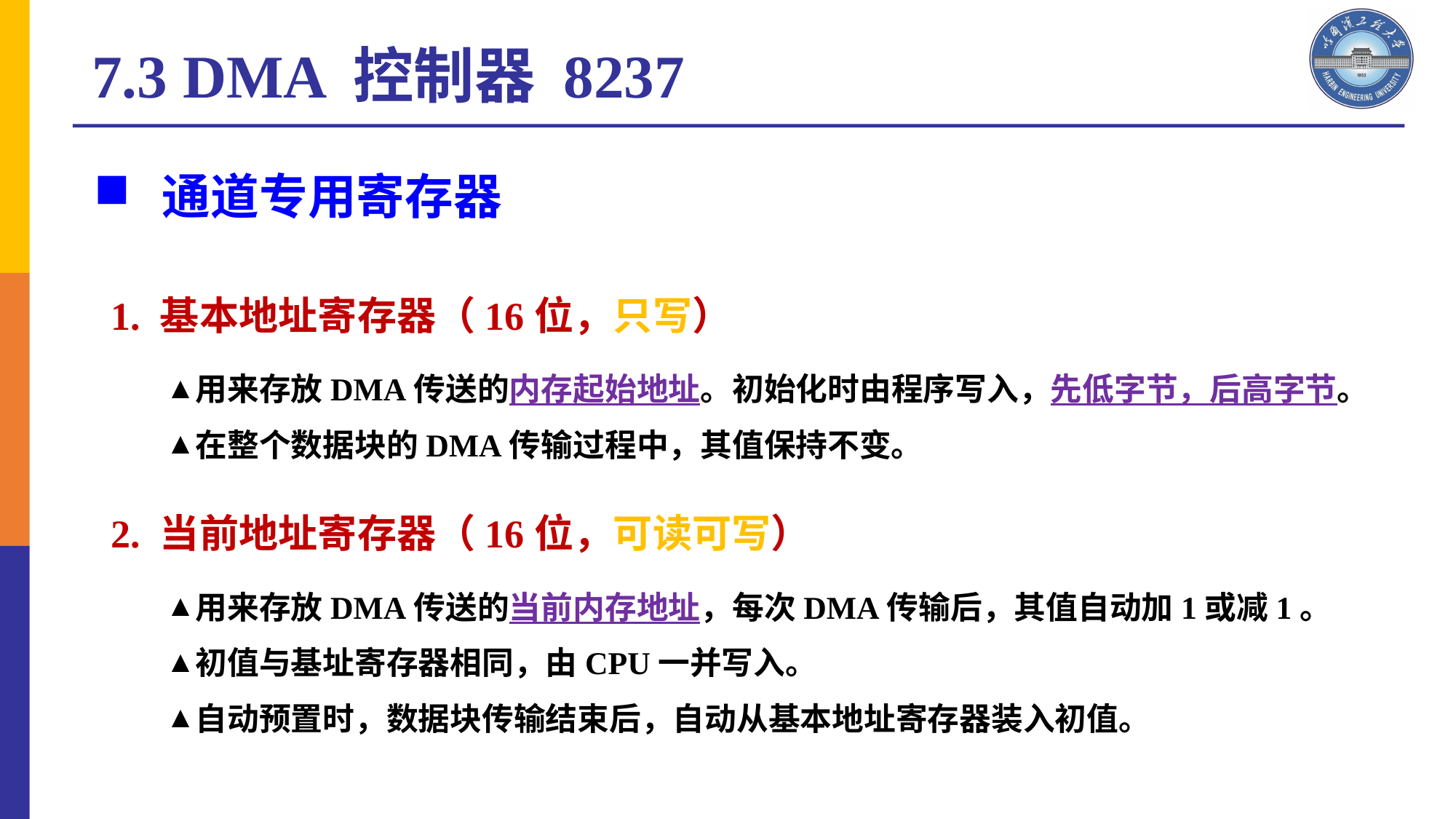

7.3 DMA 控制器 8237
通道专用寄存器
1. 基本地址寄存器（16位，只写）
用来存放DMA传送的内存起始地址。初始化时由程序写入，先低字节，后高字节。
在整个数据块的DMA传输过程中，其值保持不变。
2. 当前地址寄存器（16位，可读可写）
用来存放DMA传送的当前内存地址，每次DMA传输后，其值自动加1或减1。
初值与基址寄存器相同，由CPU一并写入。
自动预置时，数据块传输结束后，自动从基本地址寄存器装入初值。